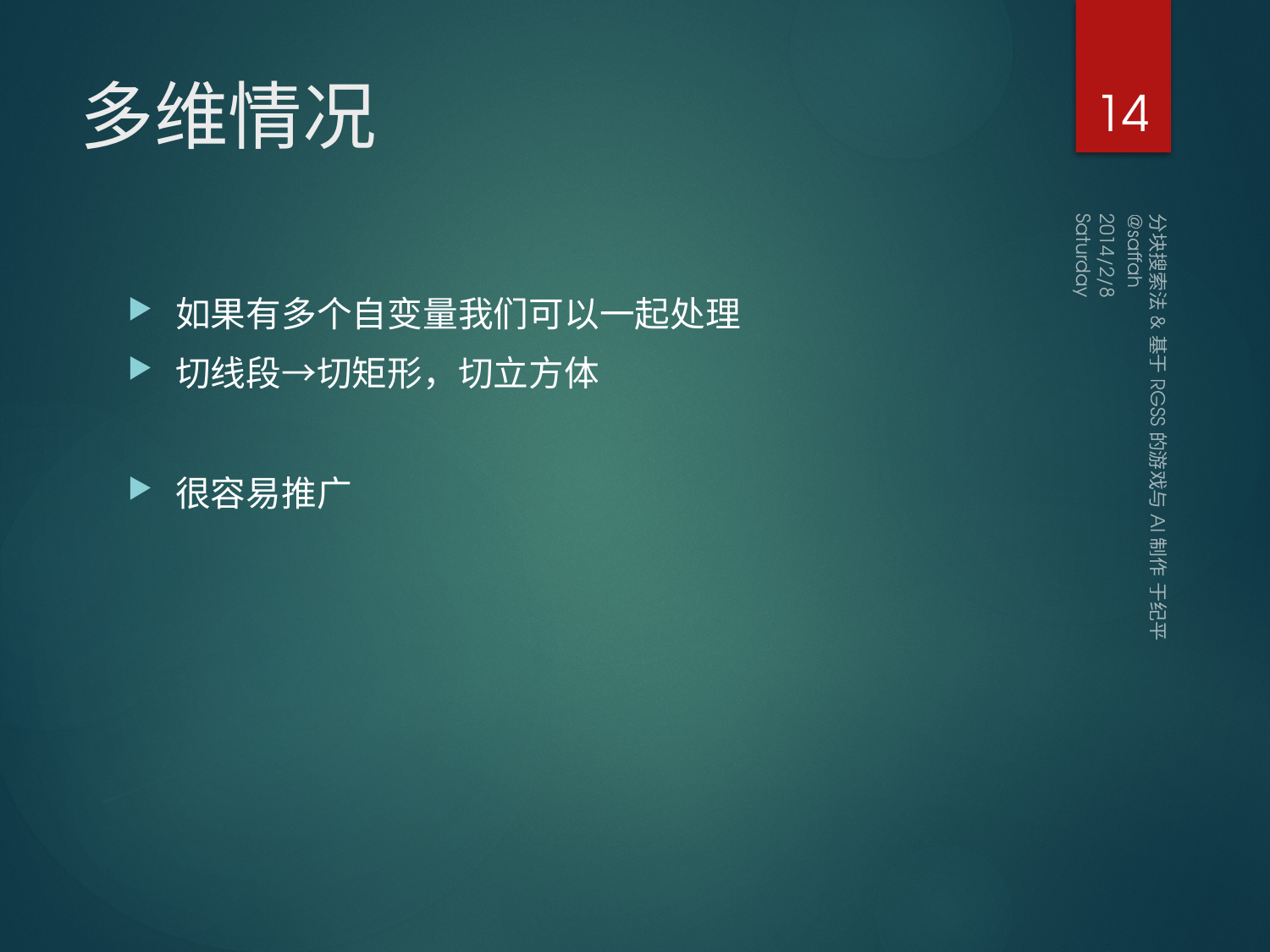

14
# 多维情况
2014/2/8 Saturday
如果有多个自变量我们可以一起处理
切线段→切矩形，切立方体

很容易推广
分块搜索法&基于RGSS的游戏与AI制作 于纪平 @saffah